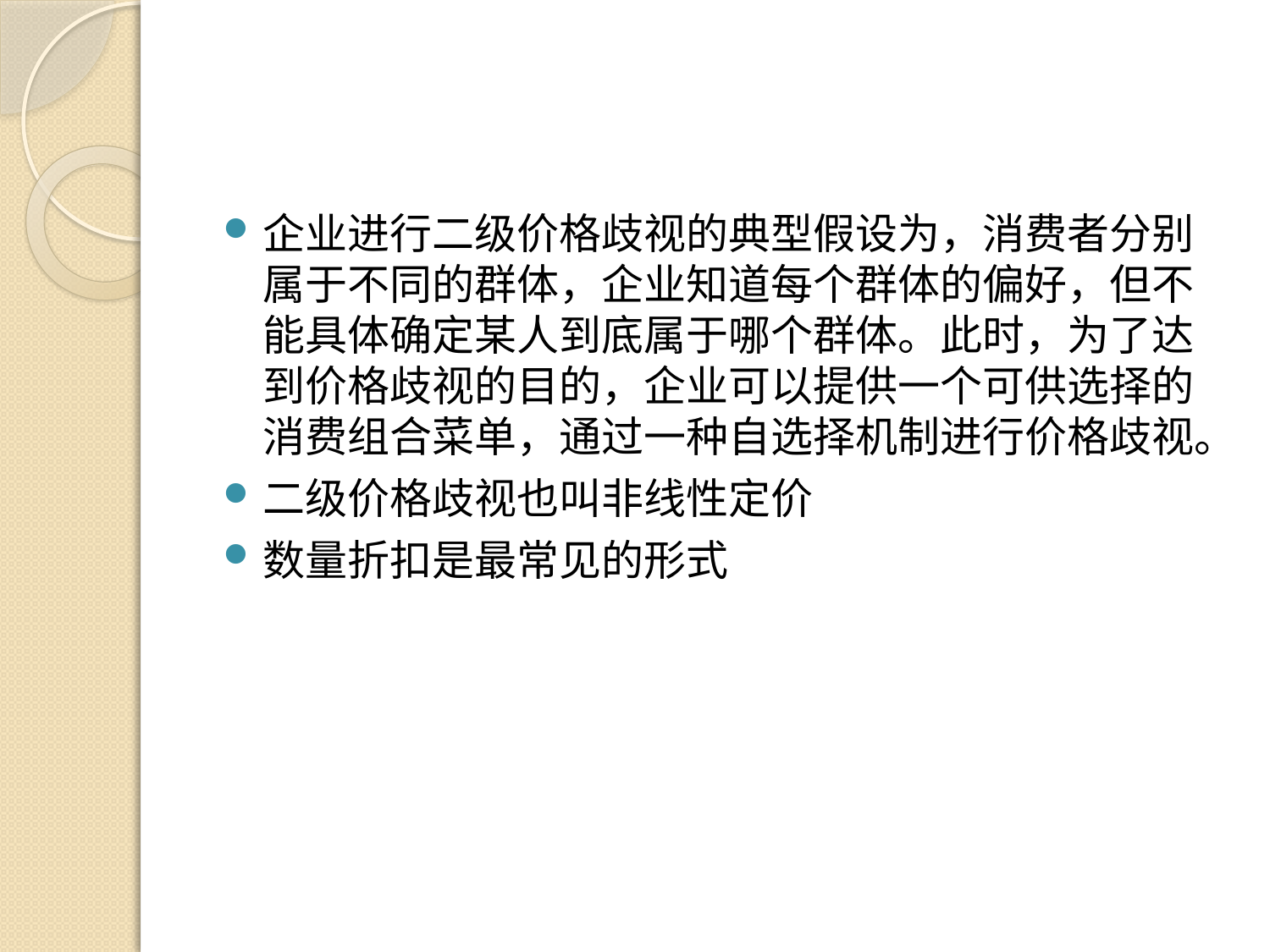

#
企业进行二级价格歧视的典型假设为，消费者分别属于不同的群体，企业知道每个群体的偏好，但不能具体确定某人到底属于哪个群体。此时，为了达到价格歧视的目的，企业可以提供一个可供选择的消费组合菜单，通过一种自选择机制进行价格歧视。
二级价格歧视也叫非线性定价
数量折扣是最常见的形式